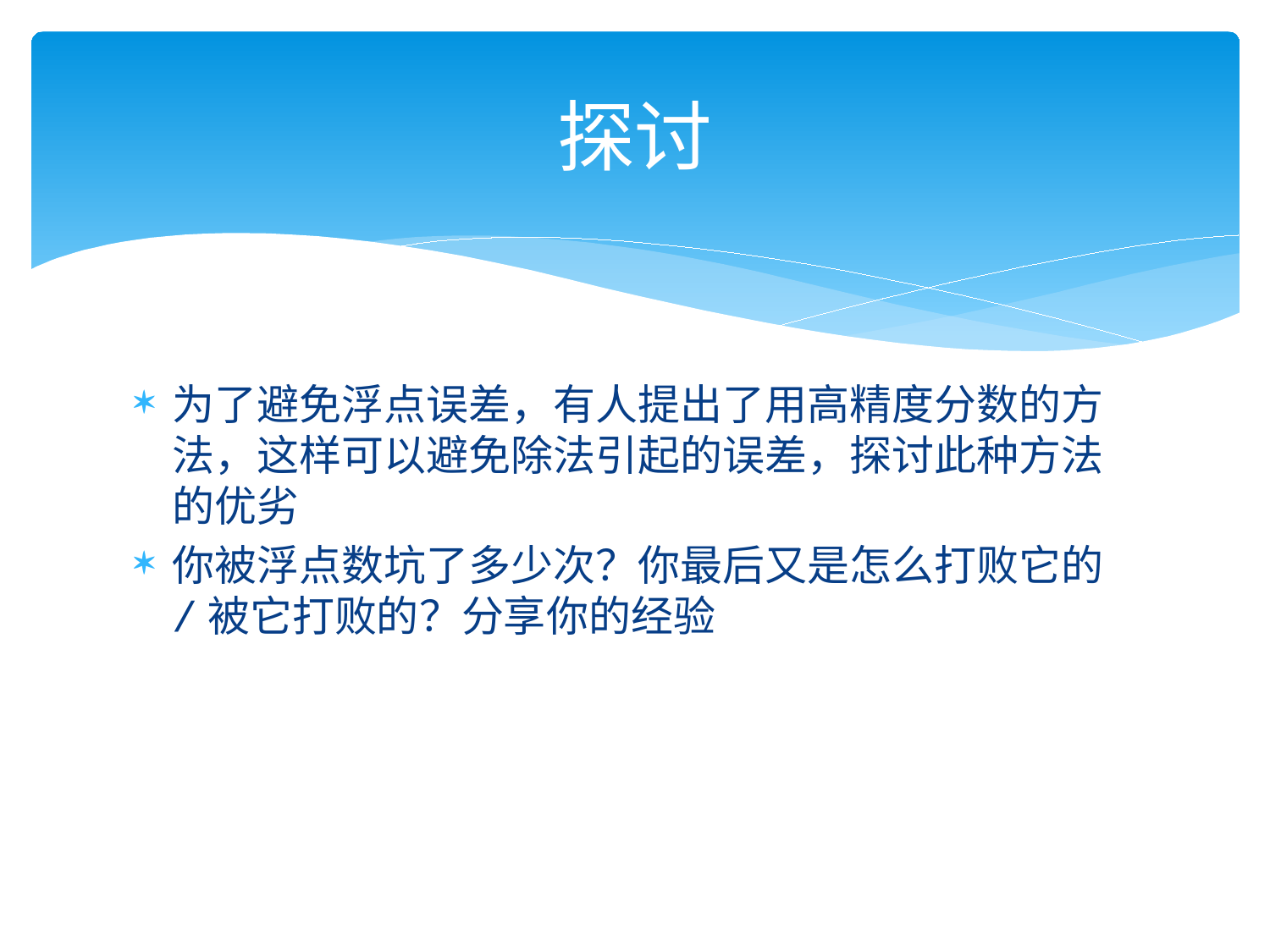

# 探讨
为了避免浮点误差，有人提出了用高精度分数的方法，这样可以避免除法引起的误差，探讨此种方法的优劣
你被浮点数坑了多少次？你最后又是怎么打败它的/被它打败的？分享你的经验